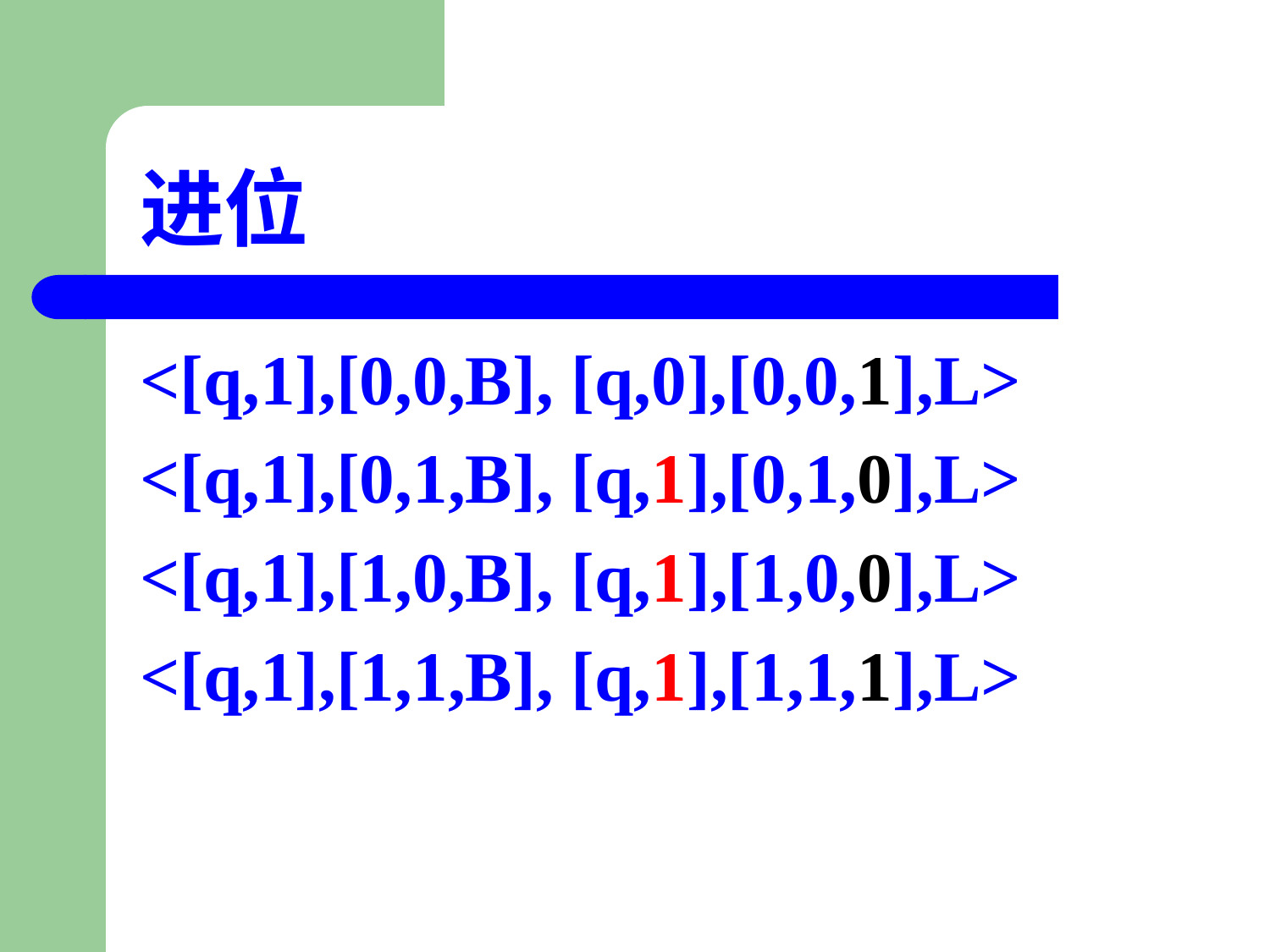

# 进位
<[q,1],[0,0,B], [q,0],[0,0,1],L>
<[q,1],[0,1,B], [q,1],[0,1,0],L>
<[q,1],[1,0,B], [q,1],[1,0,0],L>
<[q,1],[1,1,B], [q,1],[1,1,1],L>